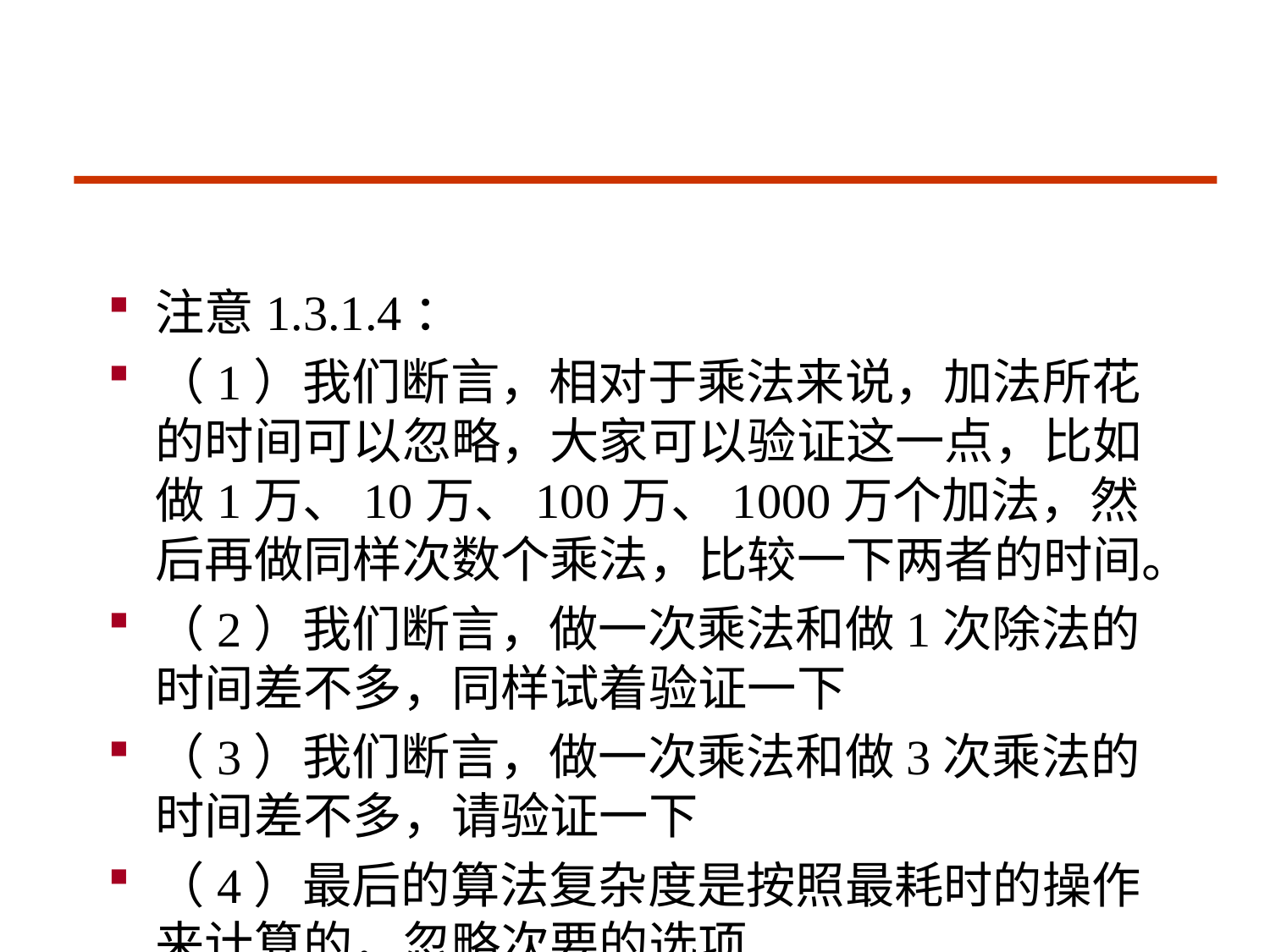

#
注意1.3.1.4：
（1）我们断言，相对于乘法来说，加法所花的时间可以忽略，大家可以验证这一点，比如做1万、10万、100万、1000万个加法，然后再做同样次数个乘法，比较一下两者的时间。
（2）我们断言，做一次乘法和做1次除法的时间差不多，同样试着验证一下
（3）我们断言，做一次乘法和做3次乘法的时间差不多，请验证一下
（4）最后的算法复杂度是按照最耗时的操作来计算的，忽略次要的选项